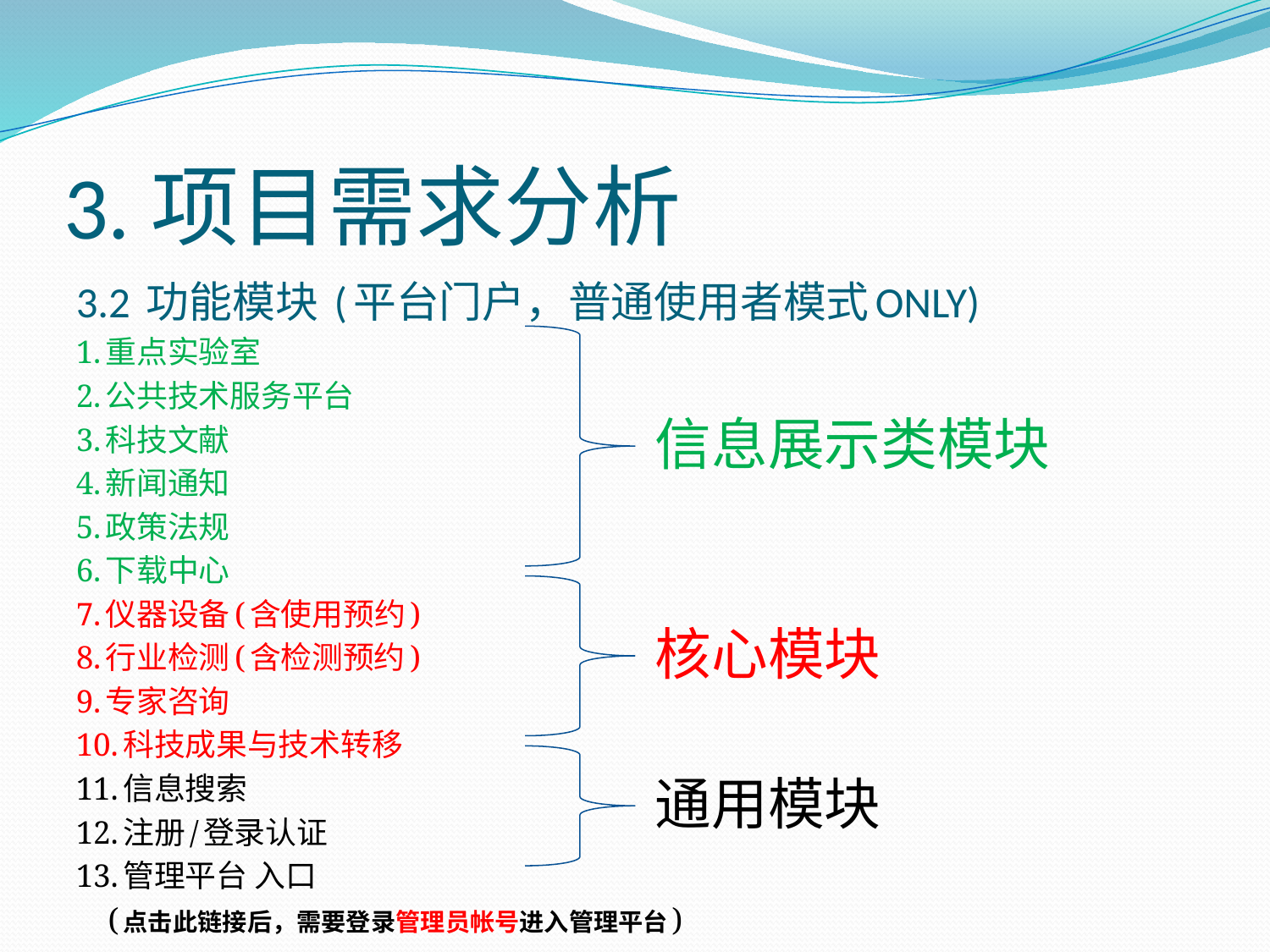

# 3.项目需求分析
3.2 功能模块 (平台门户，普通使用者模式ONLY)
1.重点实验室
2.公共技术服务平台
3.科技文献
4.新闻通知
5.政策法规
6.下载中心
7.仪器设备(含使用预约)
8.行业检测(含检测预约)
9.专家咨询
10.科技成果与技术转移
11.信息搜索
12.注册/登录认证
13.管理平台 入口
    (点击此链接后，需要登录管理员帐号进入管理平台)

信息展示类模块

核心模块

通用模块